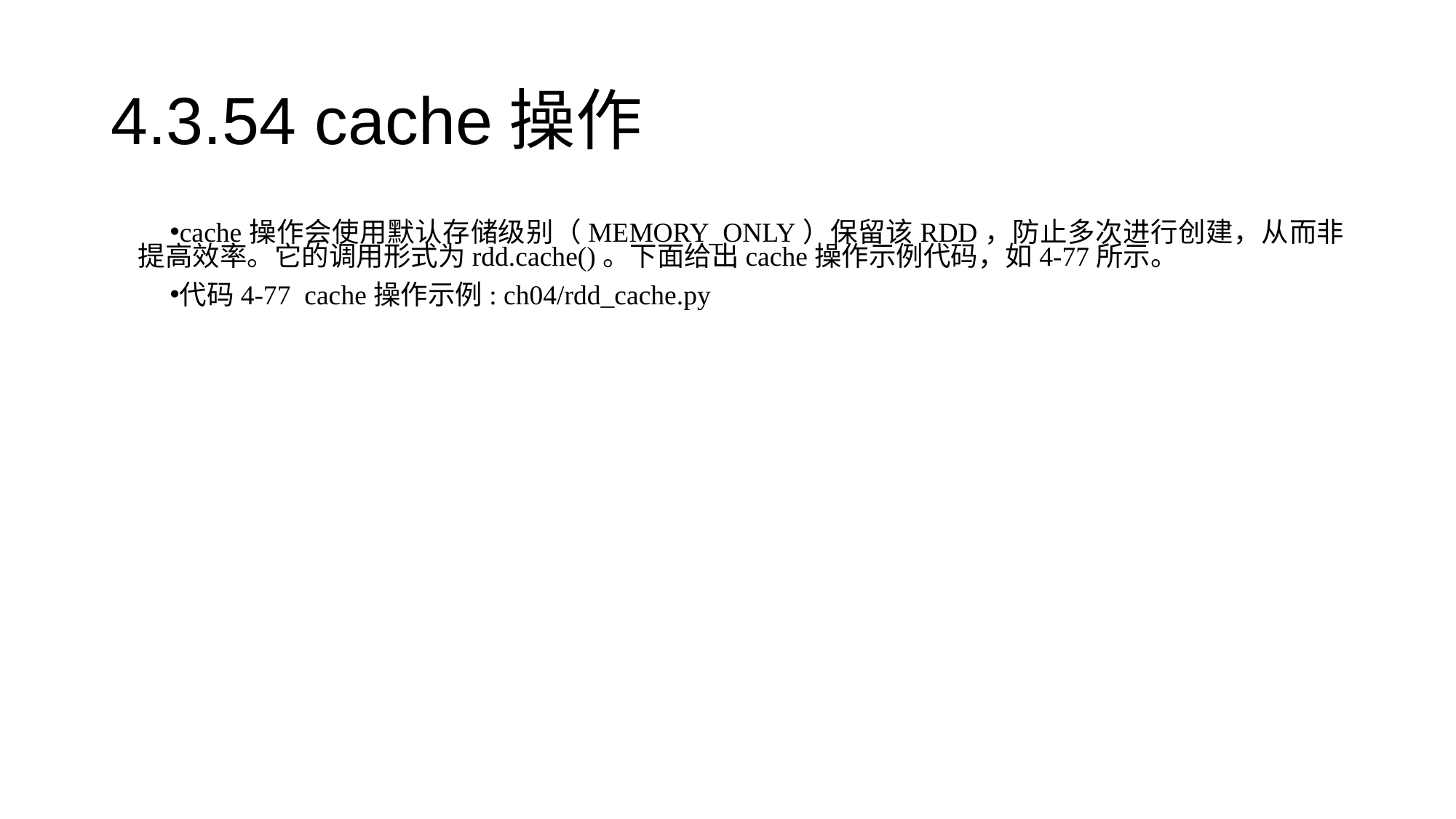

# 4.3.54 cache操作
cache操作会使用默认存储级别（MEMORY_ONLY）保留该RDD，防止多次进行创建，从而非提高效率。它的调用形式为rdd.cache()。下面给出cache操作示例代码，如4-77所示。
代码4-77  cache操作示例: ch04/rdd_cache.py